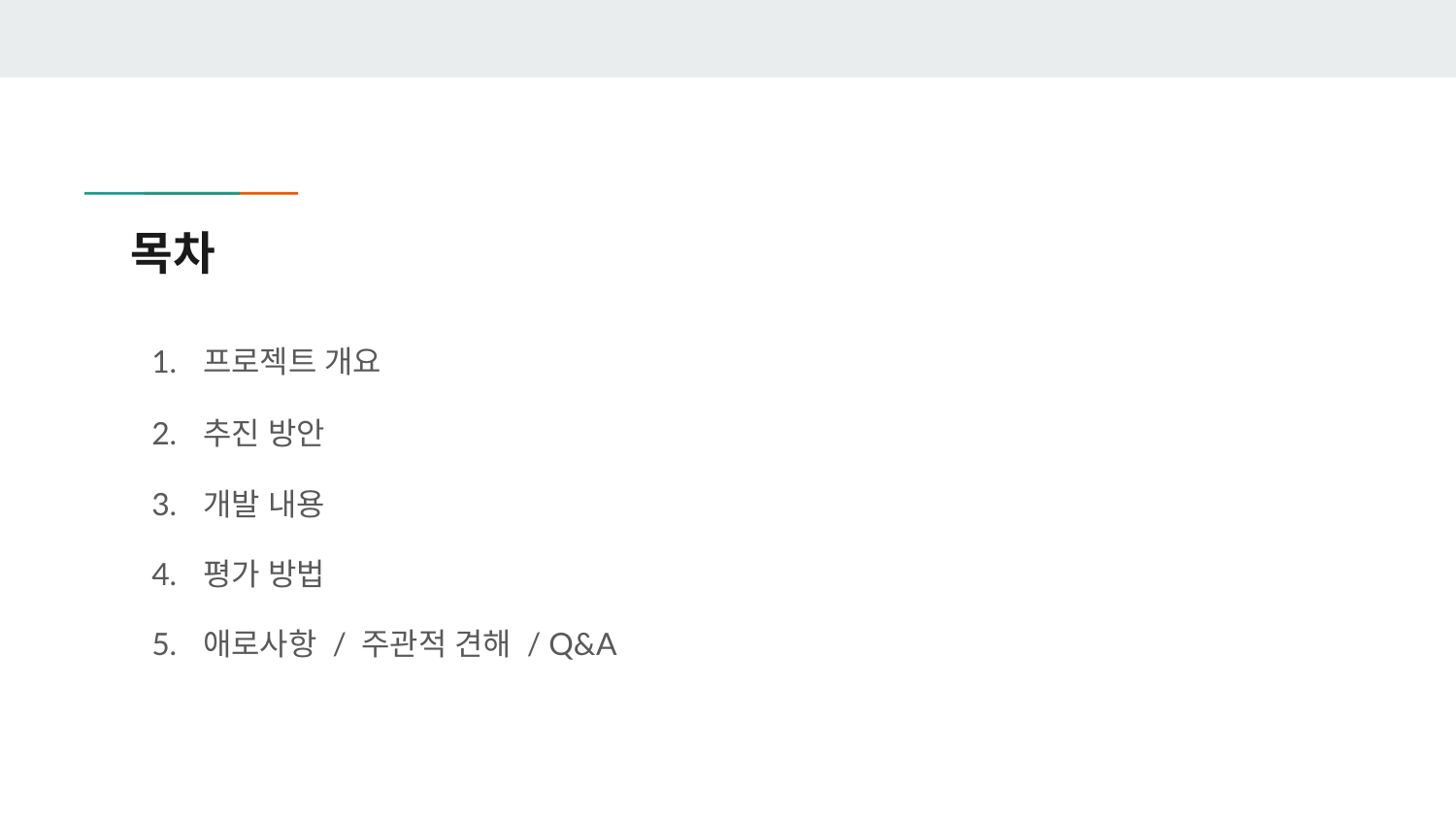

# 목차
프로젝트 개요
추진 방안
개발 내용
평가 방법
애로사항 / 주관적 견해 / Q&A